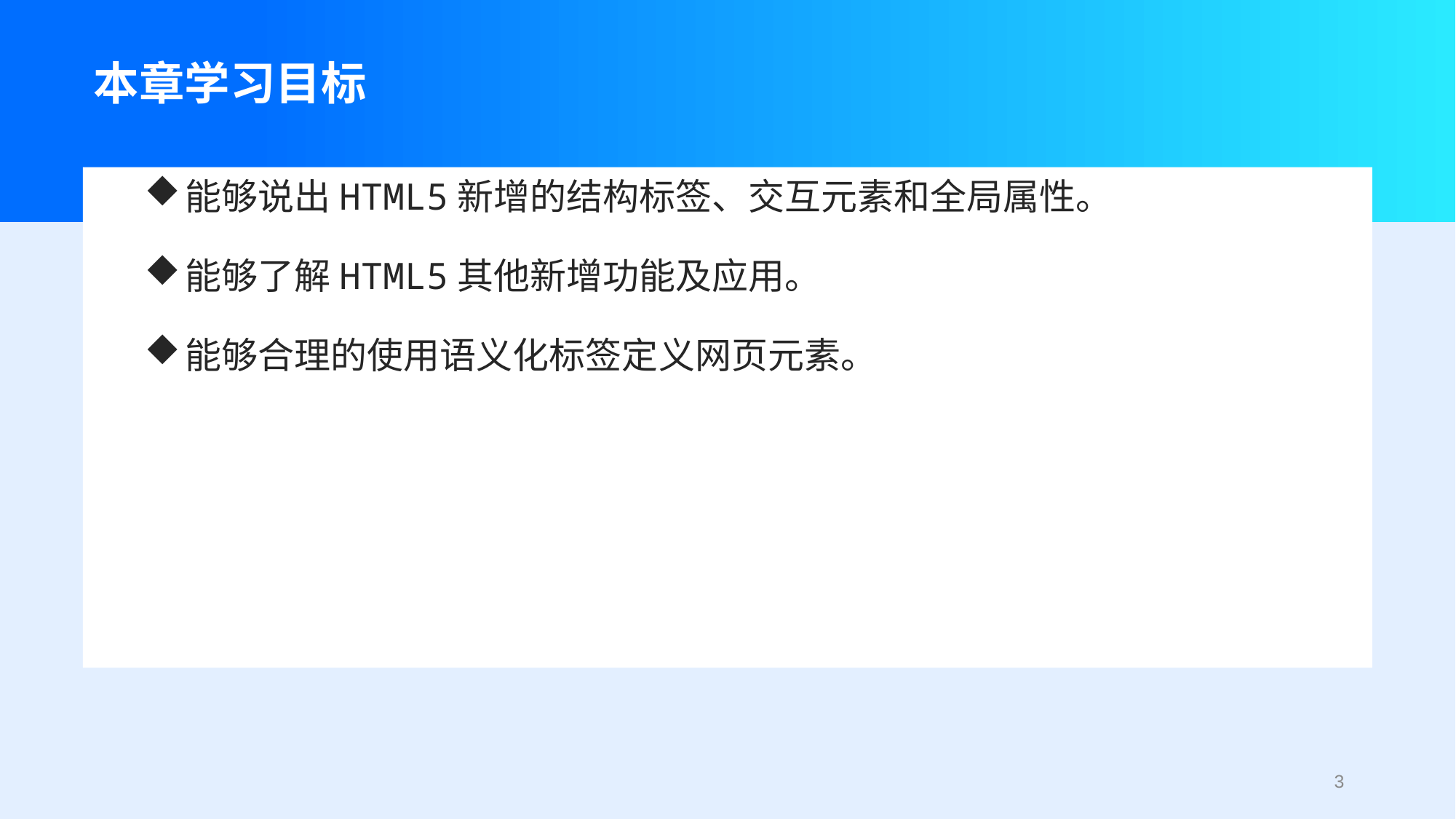

本章学习目标
能够说出HTML5新增的结构标签、交互元素和全局属性。
能够了解HTML5其他新增功能及应用。
能够合理的使用语义化标签定义网页元素。

3